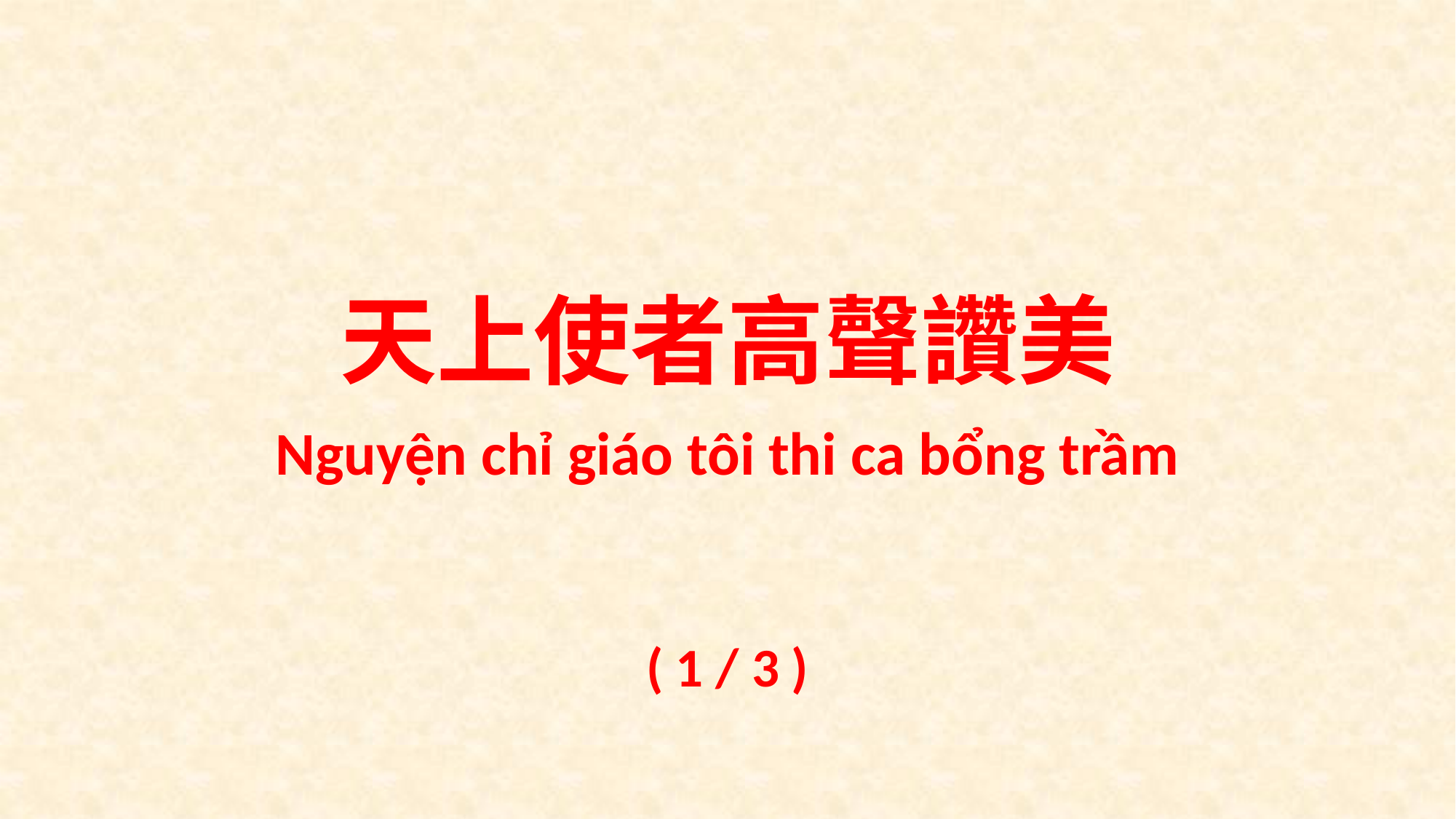

天上使者高聲讚美
Nguyện chỉ giáo tôi thi ca bổng trầm
( 1 / 3 )